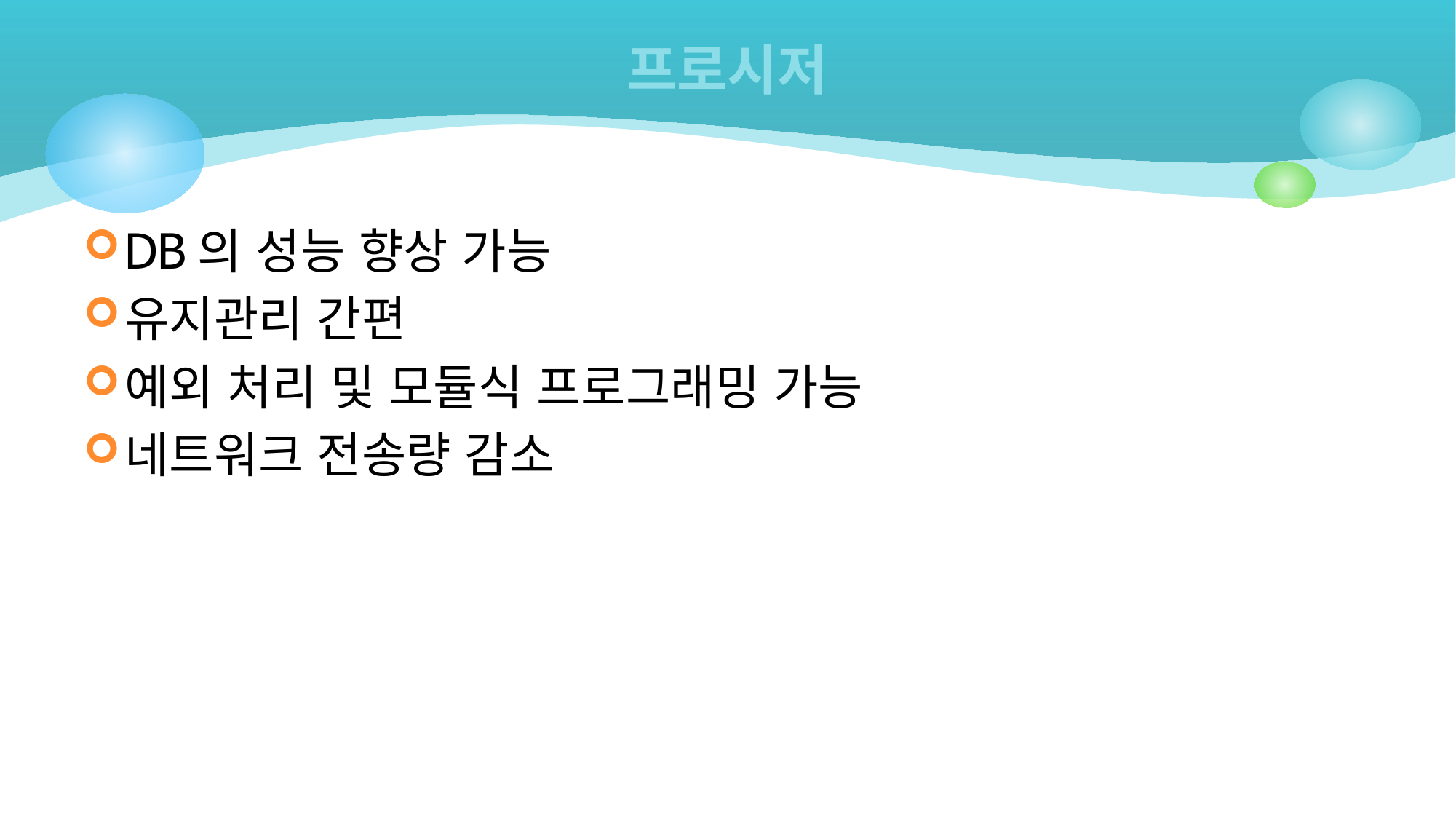

# 프로시저
DB의 성능 향상 가능
유지관리 간편
예외 처리 및 모듈식 프로그래밍 가능
네트워크 전송량 감소